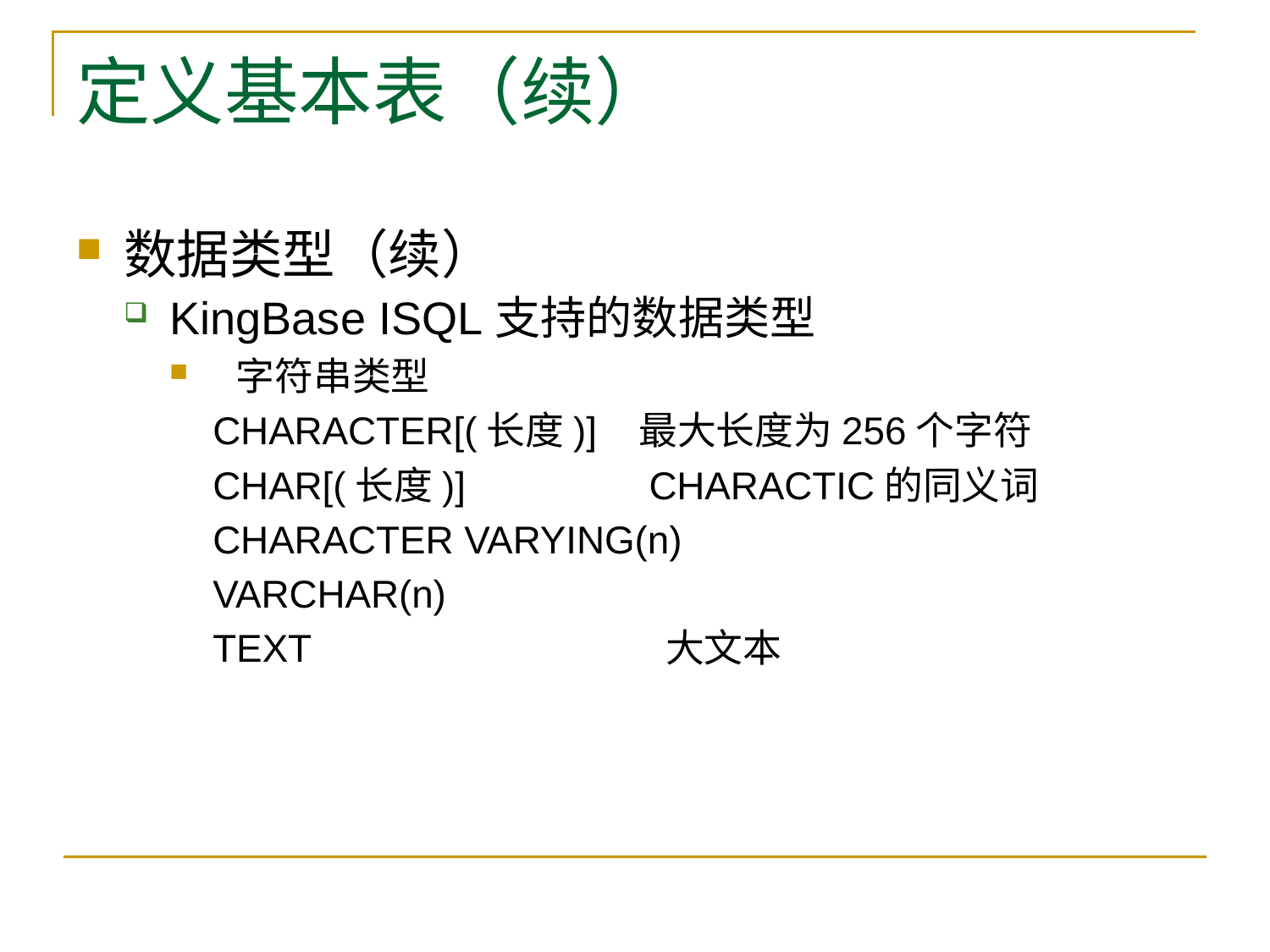

# 定义基本表（续）
数据类型（续）
KingBase ISQL支持的数据类型
 字符串类型
    CHARACTER[(长度)]   最大长度为256个字符
    CHAR[(长度)]                 CHARACTIC的同义词
    CHARACTER VARYING(n)
    VARCHAR(n)
    TEXT                                大文本